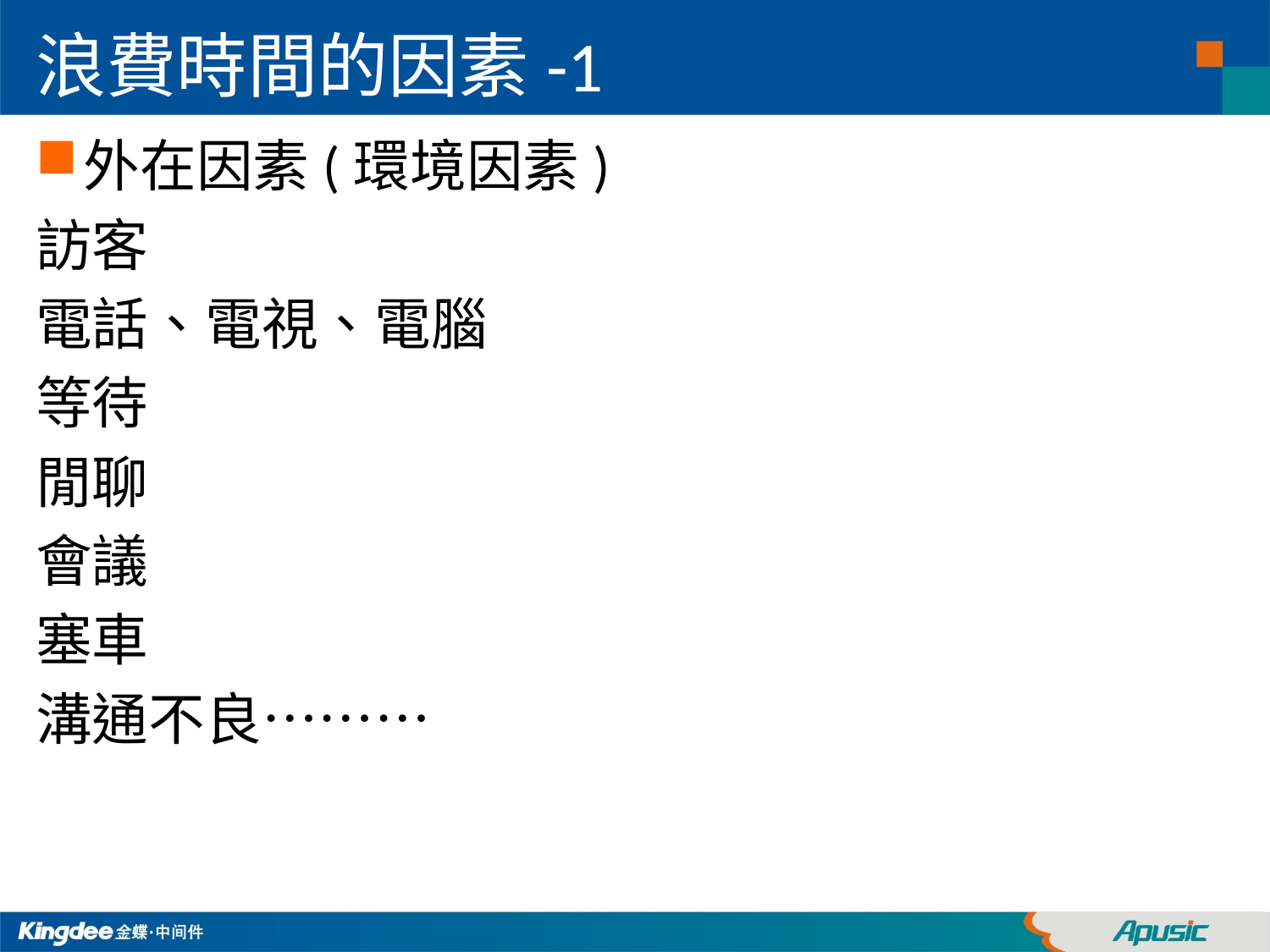

# 浪費時間的因素-1
外在因素(環境因素)
訪客
電話、電視、電腦
等待
閒聊
會議
塞車
溝通不良………